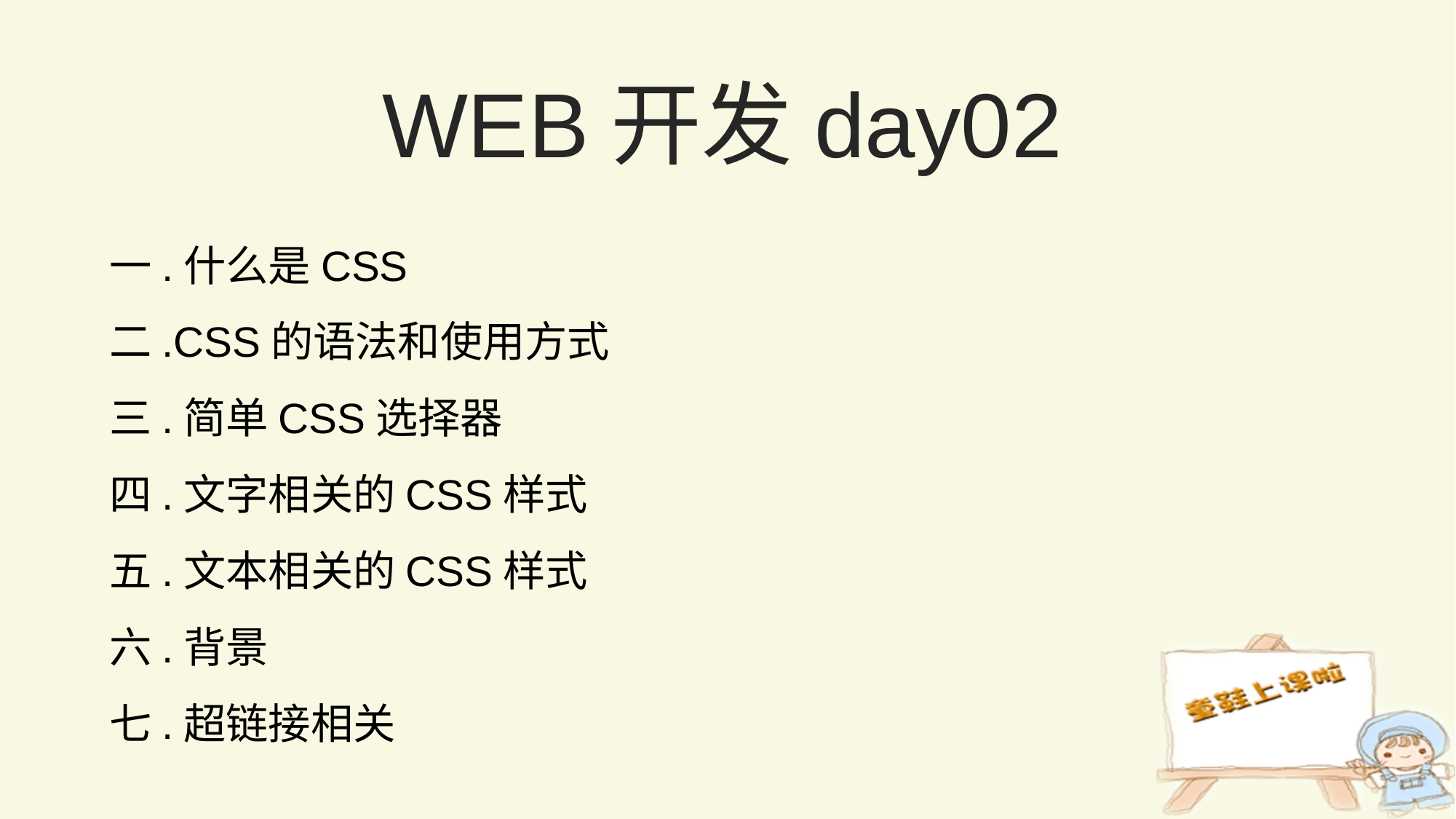

WEB开发day02
一.什么是CSS
二.CSS的语法和使用方式
三.简单CSS选择器
四.文字相关的CSS样式
五.文本相关的CSS样式
六.背景
七.超链接相关